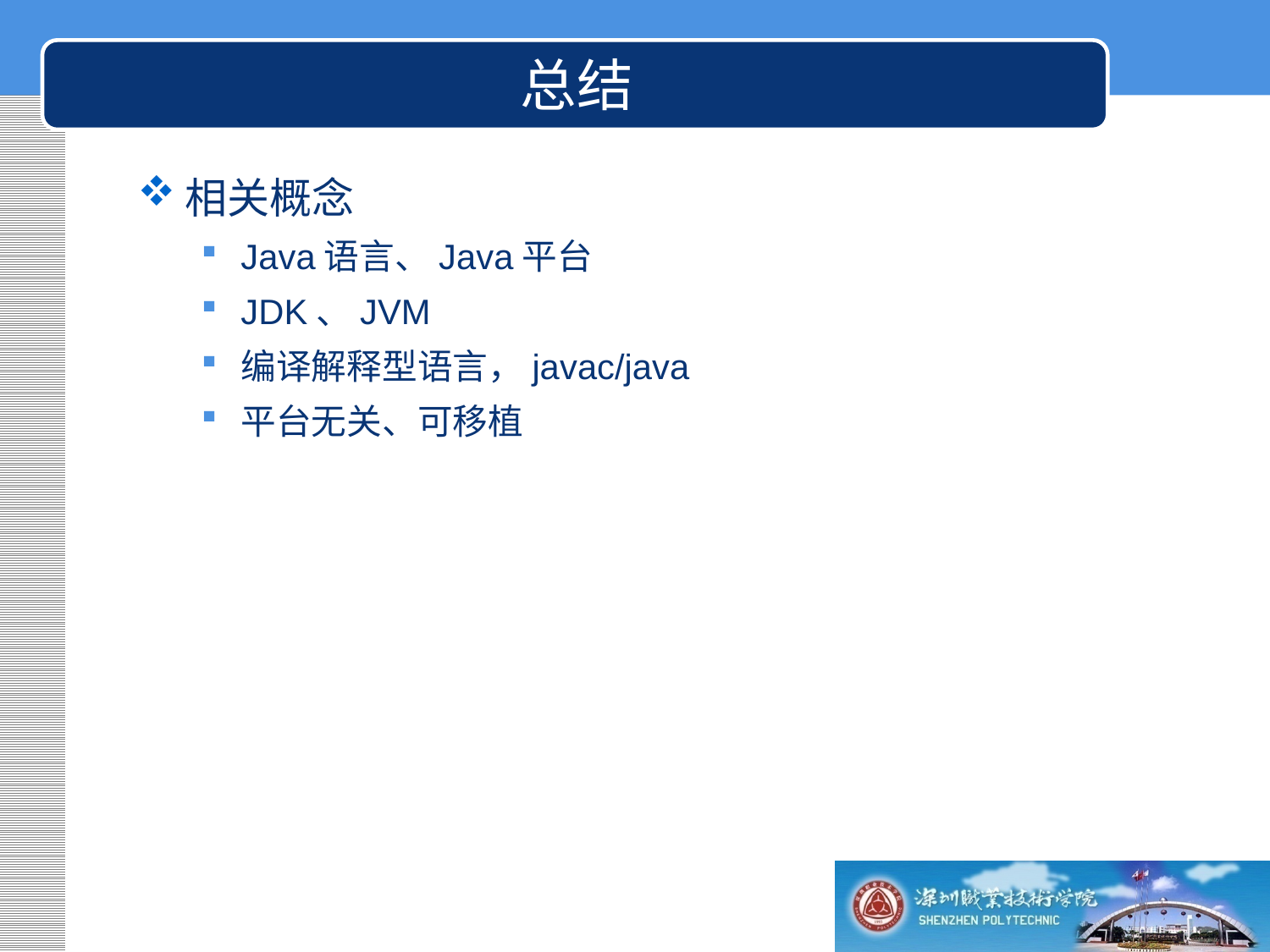

# 总结
相关概念
Java语言、Java平台
JDK、JVM
编译解释型语言，javac/java
平台无关、可移植